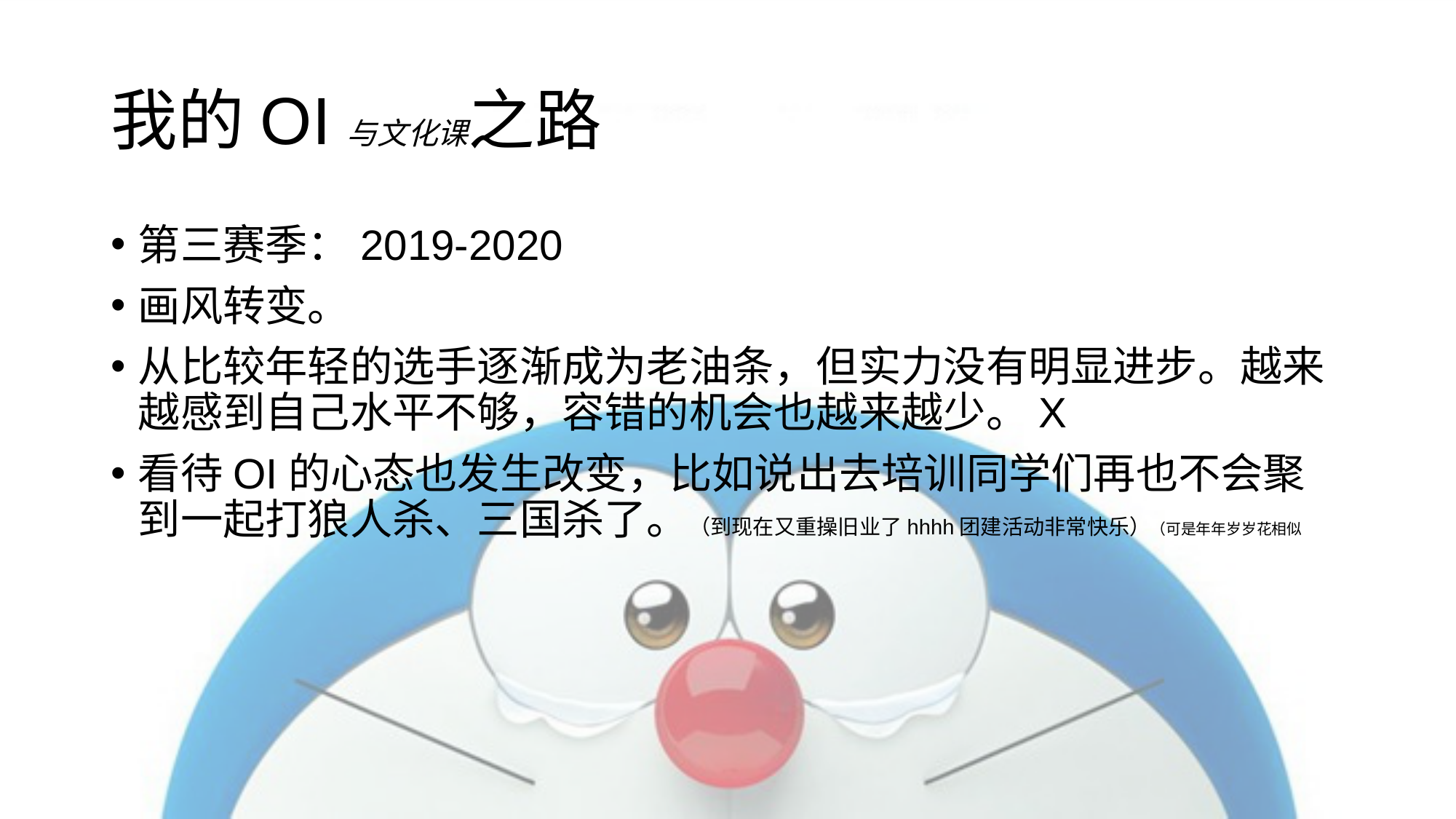

# 我的OI与文化课之路
第三赛季：2019-2020
画风转变。
从比较年轻的选手逐渐成为老油条，但实力没有明显进步。越来越感到自己水平不够，容错的机会也越来越少。X
看待OI的心态也发生改变，比如说出去培训同学们再也不会聚到一起打狼人杀、三国杀了。（到现在又重操旧业了hhhh团建活动非常快乐）（可是年年岁岁花相似